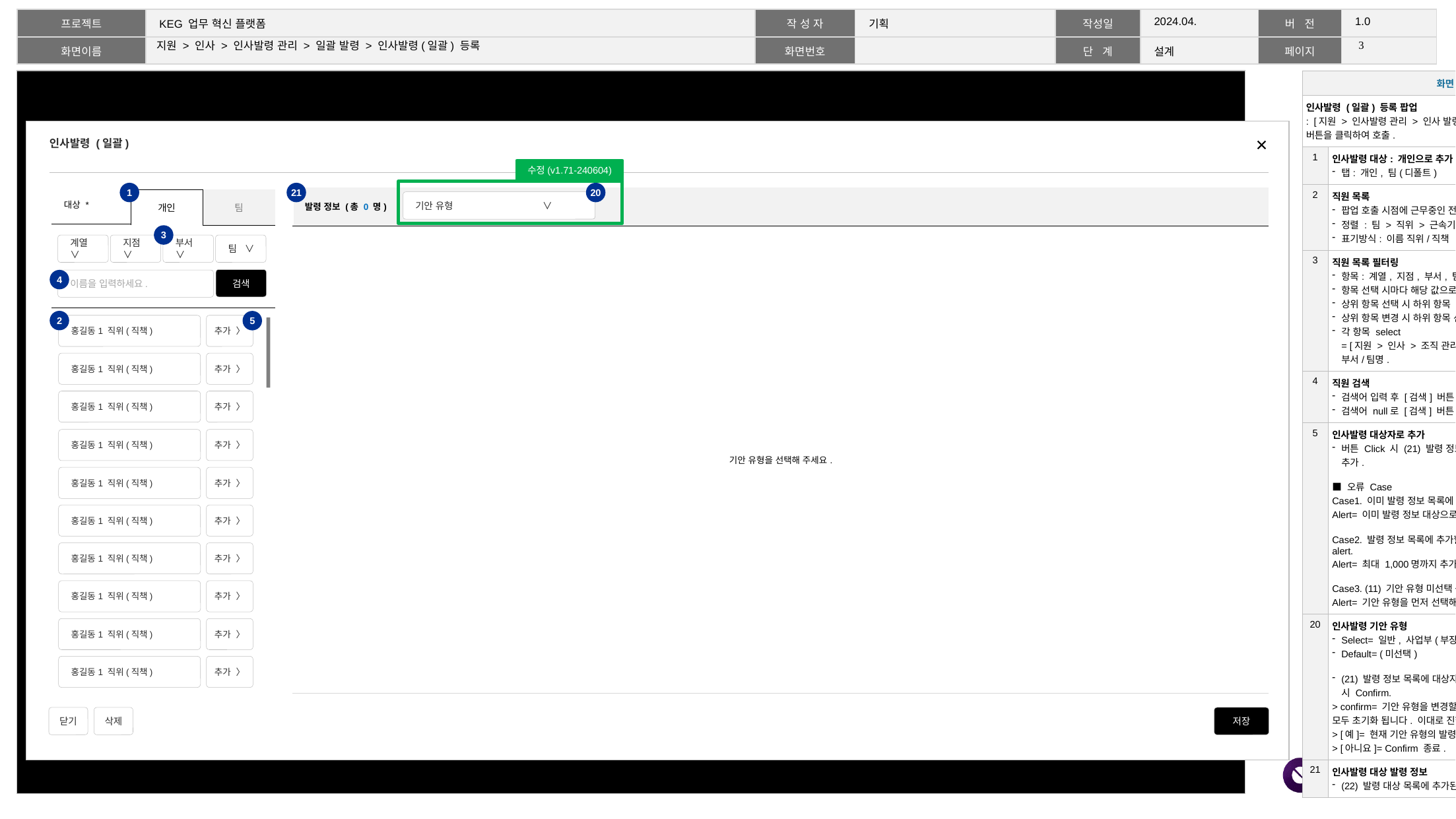

3

# 지원 > 인사 > 인사발령 관리 > 일괄 발령 > 인사발령(일괄) 등록
| 화면 설명 |  |
| --- | --- |
| 인사발령 (일괄) 등록 팝업 : [지원 > 인사발령 관리 > 인사 발령 또는 일괄 발령]의 [일괄 발령] 버튼을 클릭하여 호출. |  |
| 1 | 인사발령 대상: 개인으로 추가 탭: 개인, 팀(디폴트) |
| 2 | 직원 목록 팝업 호출 시점에 근무중인 전체 직원 표기 (퇴사자 제외) 정렬 : 팀 > 직위 > 근속기간 > 별칭 가나다순. 표기방식: 이름 직위/직책 |
| 3 | 직원 목록 필터링 항목: 계열, 지점, 부서, 팀. 항목 선택 시마다 해당 값으로 하단 직원 목록 필터링. 상위 항목 선택 시 하위 항목 select 호출. 상위 항목 변경 시 하위 항목 선택값 리셋. 각 항목 select = [지원 > 인사 > 조직 관리 > 조직]에 등록된 계열/지점/부서/팀명. |
| 4 | 직원 검색 검색어 입력 후 [검색] 버튼 클릭 시 하단 목록에 검색 결과 호출. 검색어 null로 [검색] 버튼 클릭 시 전체 목록 호출. |
| 5 | 인사발령 대상자로 추가 버튼 Click 시 (21) 발령 정보 목록에 오름차순으로 직원 정보 추가. ■ 오류 Case Case1. 이미 발령 정보 목록에 있는 직원일 경우 alert Alert= 이미 발령 정보 대상으로 추가된 직원입니다. [확인] Case2. 발령 정보 목록에 추가할 인원이 1,000명을 초과할 시 alert. Alert= 최대 1,000명까지 추가 가능합니다. [확인] Case3. (11) 기안 유형 미선택 상태에서 버튼 클릭 시 alert Alert= 기안 유형을 먼저 선택해 주세요. [확인] |
| 20 | 인사발령 기안 유형 Select= 일반, 사업부(부장/팀장 승진), 사업부(경력전환) Default= (미선택) (21) 발령 정보 목록에 대상자를 추가한 상태에서 기안 유형 변경 시 Confirm. > confirm= 기안 유형을 변경할 경우 현재 작성 중인 발령 정보가 모두 초기화 됩니다. 이대로 진행하시겠습니까? > [예]= 현재 기안 유형의 발령 정보 모두 초기화 후 기안 유형 변경. > [아니요]= Confirm 종료. |
| 21 | 인사발령 대상 발령 정보 (22) 발령 대상 목록에 추가된 총 인원 수 표기. |
인사발령 (일괄)
닫기
삭제
저장
수정(v1.71-240604)

1
21
20
| 대상 \* |
| --- |
|  |
| 발령 정보 (총 0 명) |
| --- |
| 기안 유형을 선택해 주세요. |
| 개인 | 팀 |
| --- | --- |
기안 유형                                  ∨
3
계열 ∨
지점 ∨
부서 ∨
팀   ∨
검색
4
이름을 입력하세요.
2
5
홍길동1 직위(직책)
추가  〉
홍길동1 직위(직책)
추가  〉
홍길동1 직위(직책)
추가  〉
홍길동1 직위(직책)
추가  〉
홍길동1 직위(직책)
추가  〉

홍길동1 직위(직책)
추가  〉
홍길동1 직위(직책)
추가  〉
홍길동1 직위(직책)
추가  〉
홍길동1 직위(직책)
추가  〉
홍길동1 직위(직책)
추가  〉